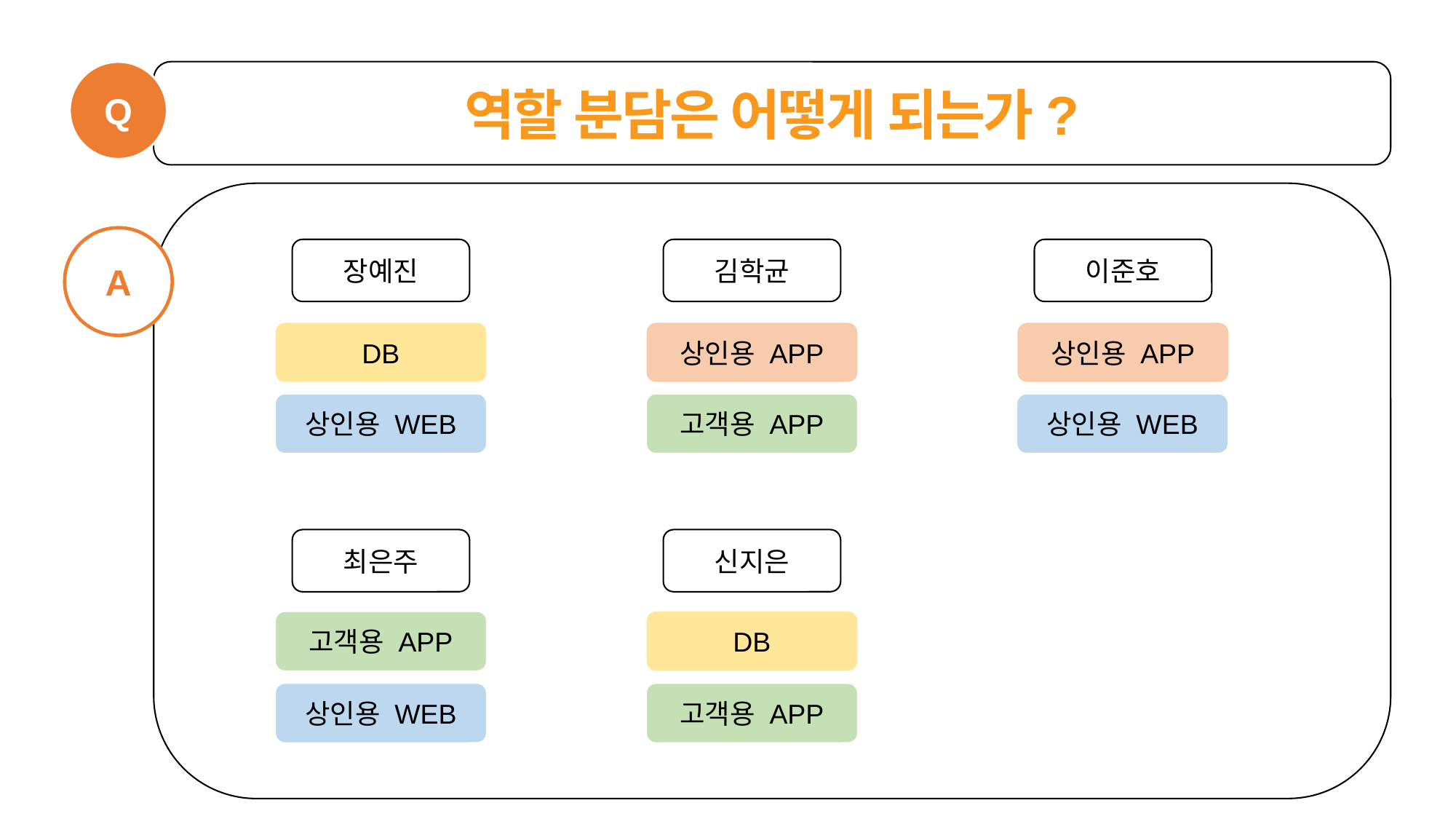

역할 분담은 어떻게 되는가?
Q

A
이준호
장예진
김학균
DB
상인용 APP
상인용 APP
상인용 WEB
고객용 APP
상인용 WEB
최은주
신지은
고객용 APP
DB
상인용 WEB
고객용 APP